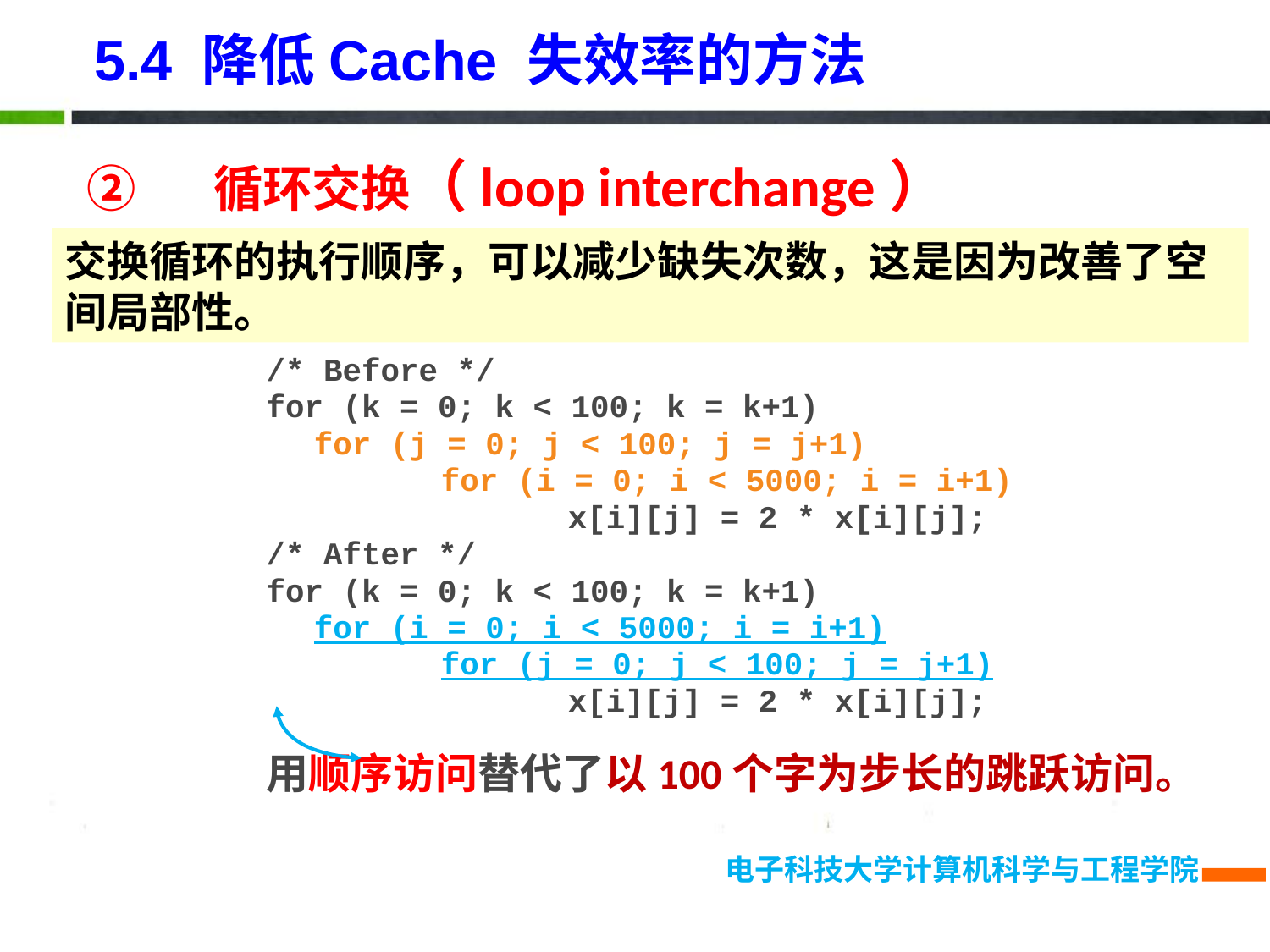

5.4 降低Cache 失效率的方法
# ②	循环交换（loop interchange）
交换循环的执行顺序，可以减少缺失次数，这是因为改善了空间局部性。
/* Before */
for (k = 0; k < 100; k = k+1)
	for (j = 0; j < 100; j = j+1)
		for (i = 0; i < 5000; i = i+1)
			x[i][j] = 2 * x[i][j];
/* After */
for (k = 0; k < 100; k = k+1)
	for (i = 0; i < 5000; i = i+1)
		for (j = 0; j < 100; j = j+1)
			x[i][j] = 2 * x[i][j];
用顺序访问替代了以100个字为步长的跳跃访问。

84